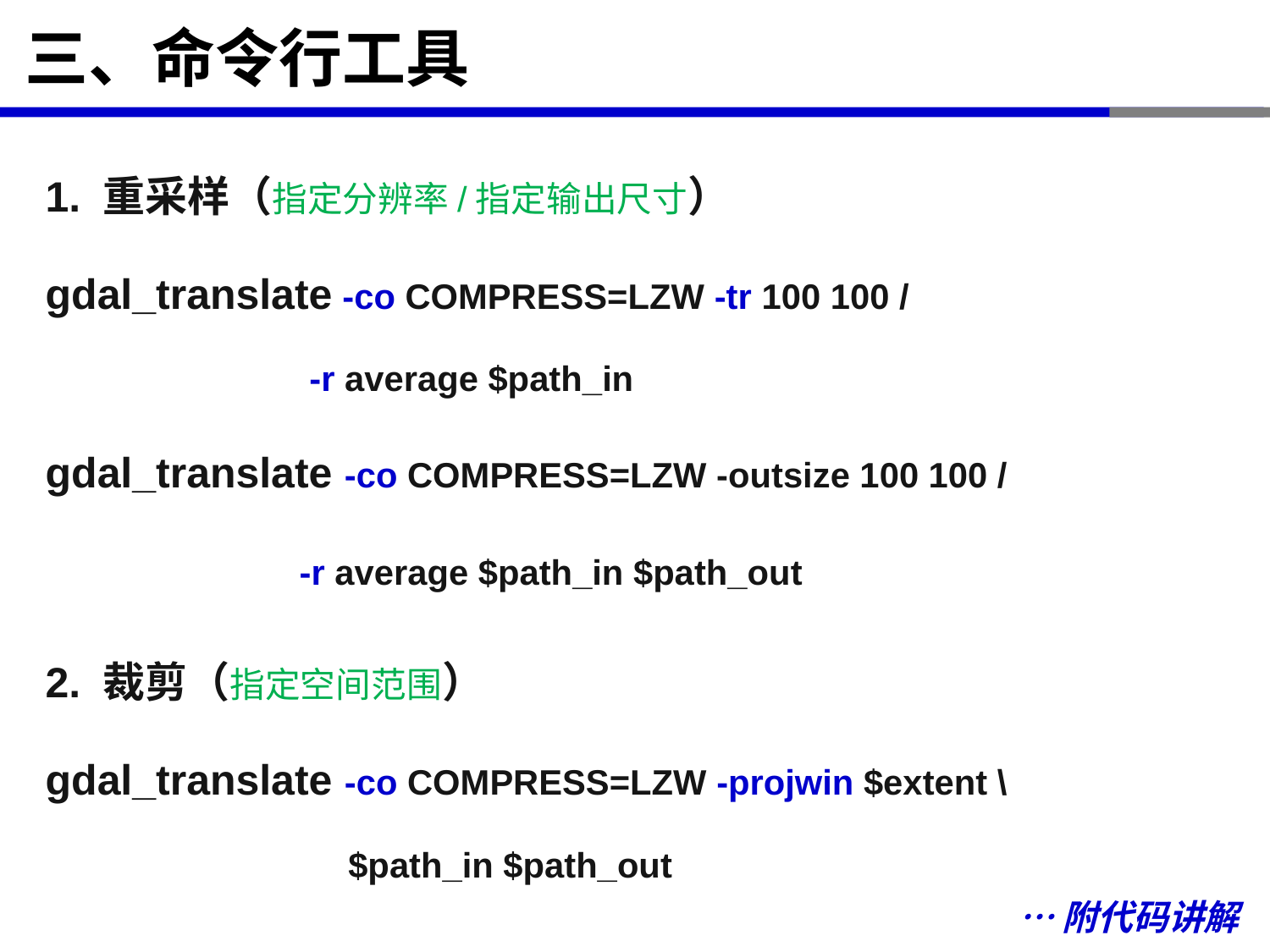

# 三、命令行工具
1. 重采样（指定分辨率/指定输出尺寸）
gdal_translate -co COMPRESS=LZW -tr 100 100 /
		 -r average $path_in
gdal_translate -co COMPRESS=LZW -outsize 100 100 /
		-r average $path_in $path_out
2. 裁剪（指定空间范围）
gdal_translate -co COMPRESS=LZW -projwin $extent \
		     $path_in $path_out
…附代码讲解